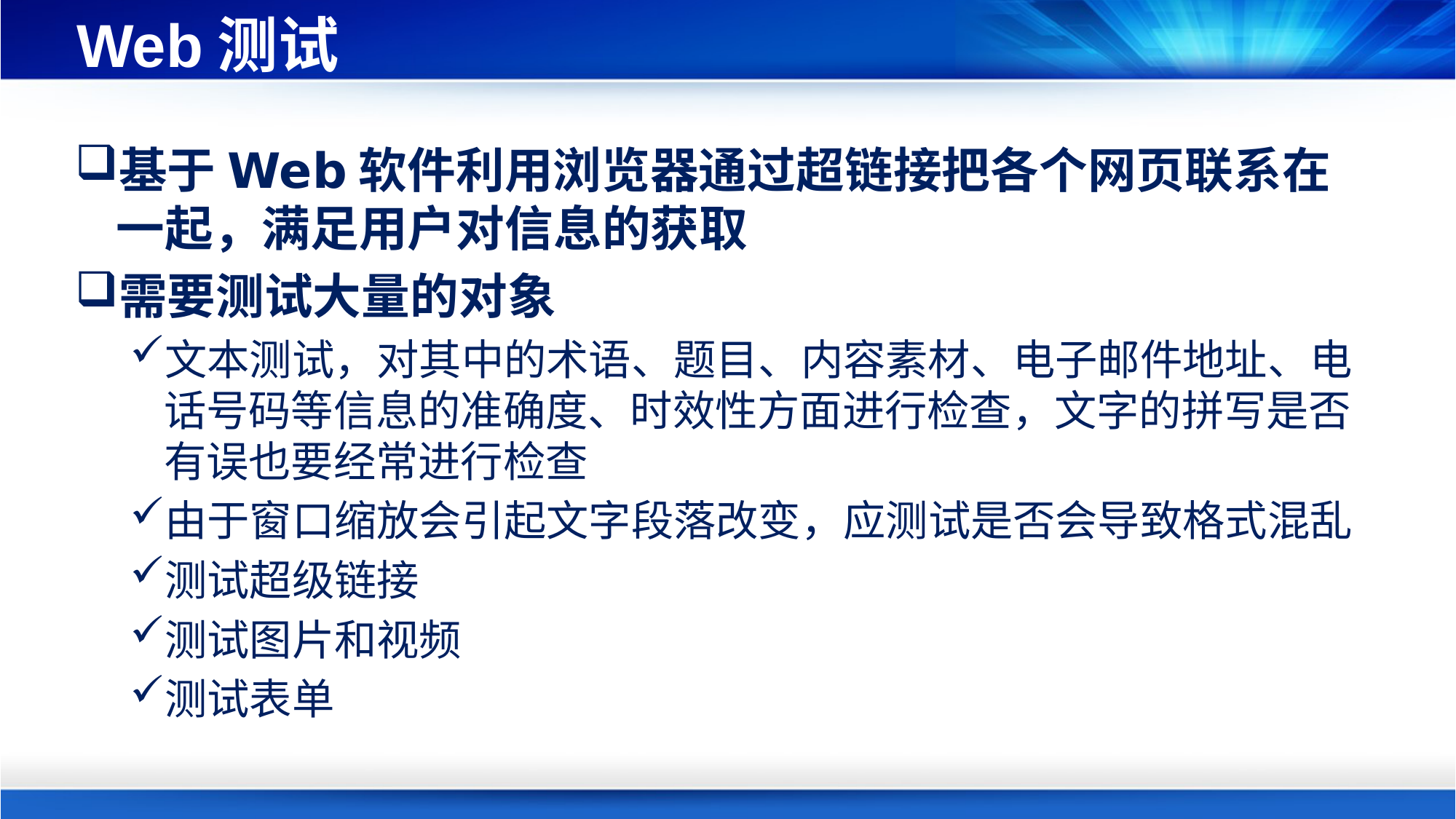

# Web测试
基于Web软件利用浏览器通过超链接把各个网页联系在一起，满足用户对信息的获取
需要测试大量的对象
文本测试，对其中的术语、题目、内容素材、电子邮件地址、电话号码等信息的准确度、时效性方面进行检查，文字的拼写是否有误也要经常进行检查
由于窗口缩放会引起文字段落改变，应测试是否会导致格式混乱
测试超级链接
测试图片和视频
测试表单